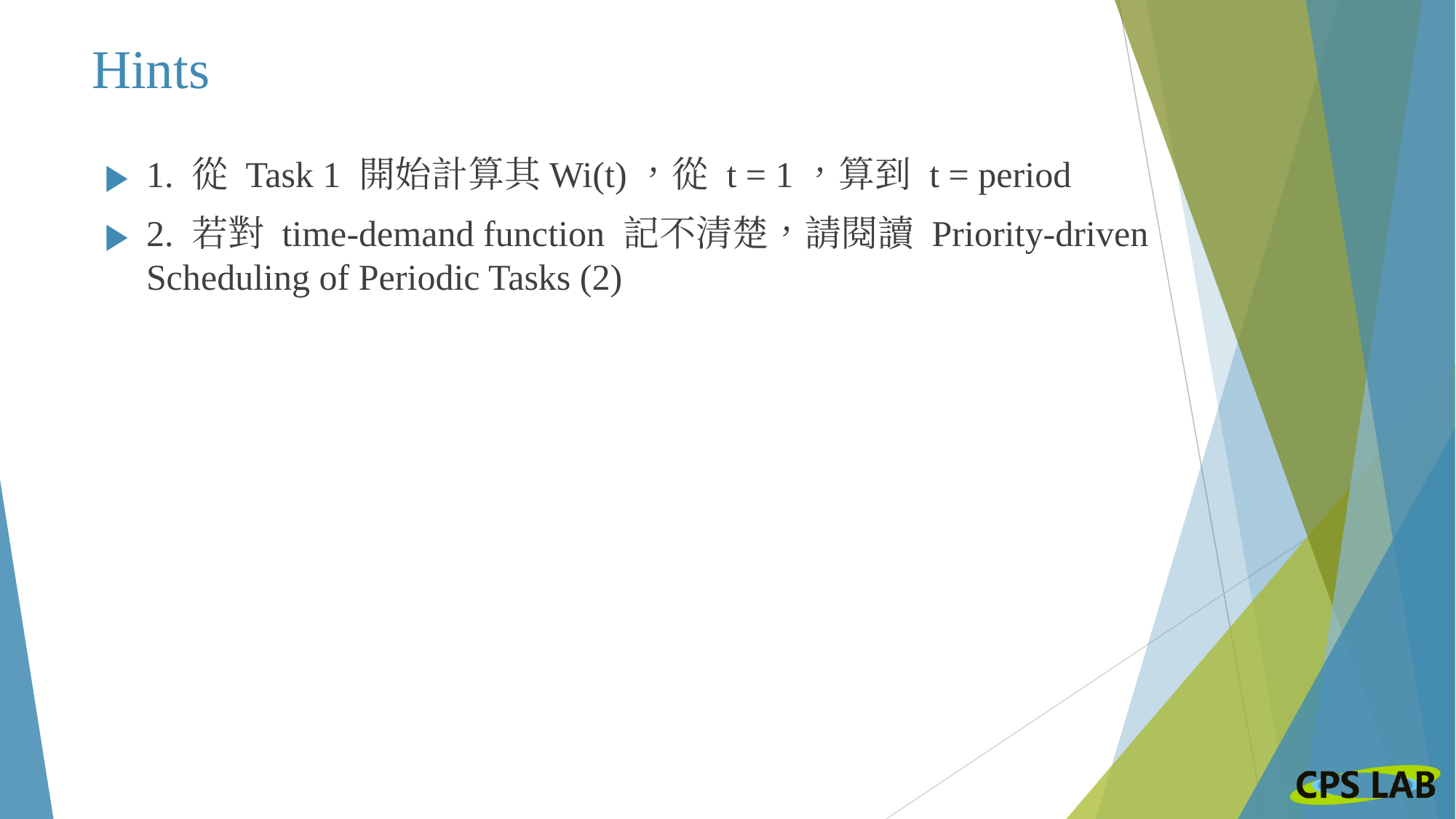

# Hints
1. 從 Task 1 開始計算其Wi(t)，從 t = 1，算到 t = period
2. 若對 time-demand function 記不清楚，請閱讀 Priority-driven Scheduling of Periodic Tasks (2)